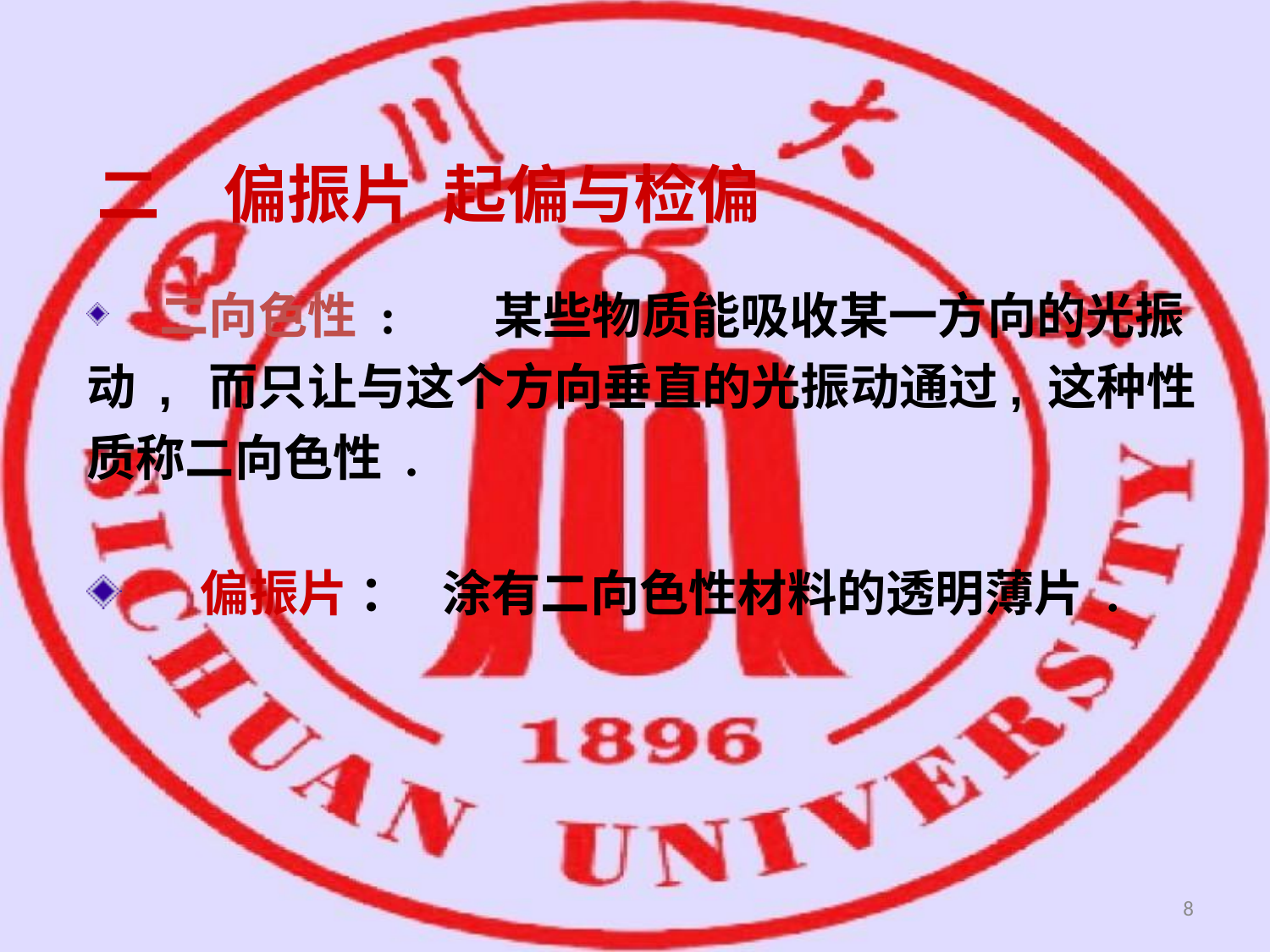

二　偏振片  起偏与检偏
      二向色性 :       某些物质能吸收某一方向的光振动 ,  而只让与这个方向垂直的光振动通过, 这种性质称二向色性 .
      偏振片 ：   涂有二向色性材料的透明薄片 .
8